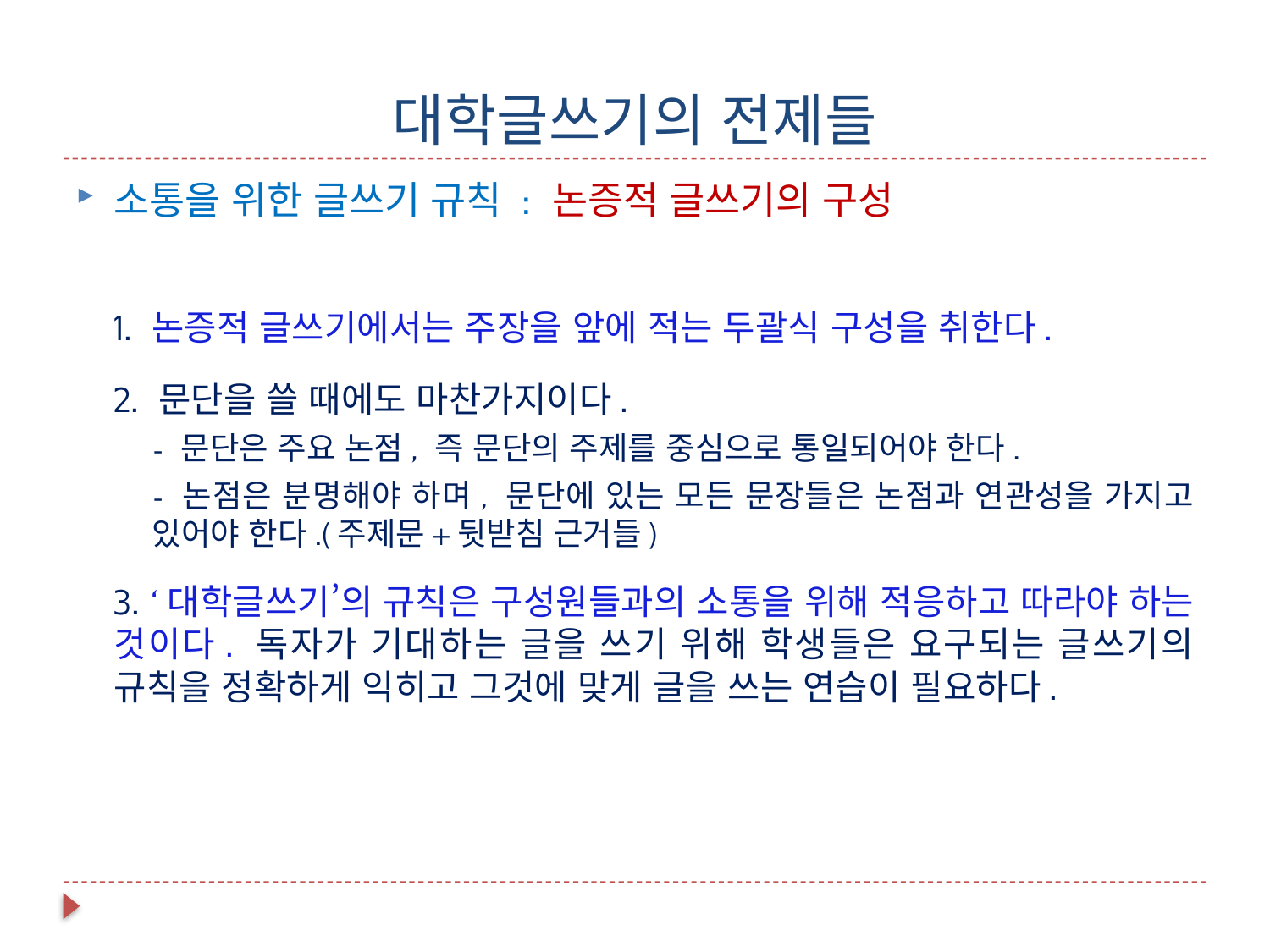

# 대학글쓰기의 전제들
소통을 위한 글쓰기 규칙 : 논증적 글쓰기의 구성

1. 논증적 글쓰기에서는 주장을 앞에 적는 두괄식 구성을 취한다.
2. 문단을 쓸 때에도 마찬가지이다.
- 문단은 주요 논점, 즉 문단의 주제를 중심으로 통일되어야 한다.
- 논점은 분명해야 하며, 문단에 있는 모든 문장들은 논점과 연관성을 가지고 있어야 한다.(주제문+뒷받침 근거들)

3. ‘대학글쓰기’의 규칙은 구성원들과의 소통을 위해 적응하고 따라야 하는 것이다. 독자가 기대하는 글을 쓰기 위해 학생들은 요구되는 글쓰기의 규칙을 정확하게 익히고 그것에 맞게 글을 쓰는 연습이 필요하다.